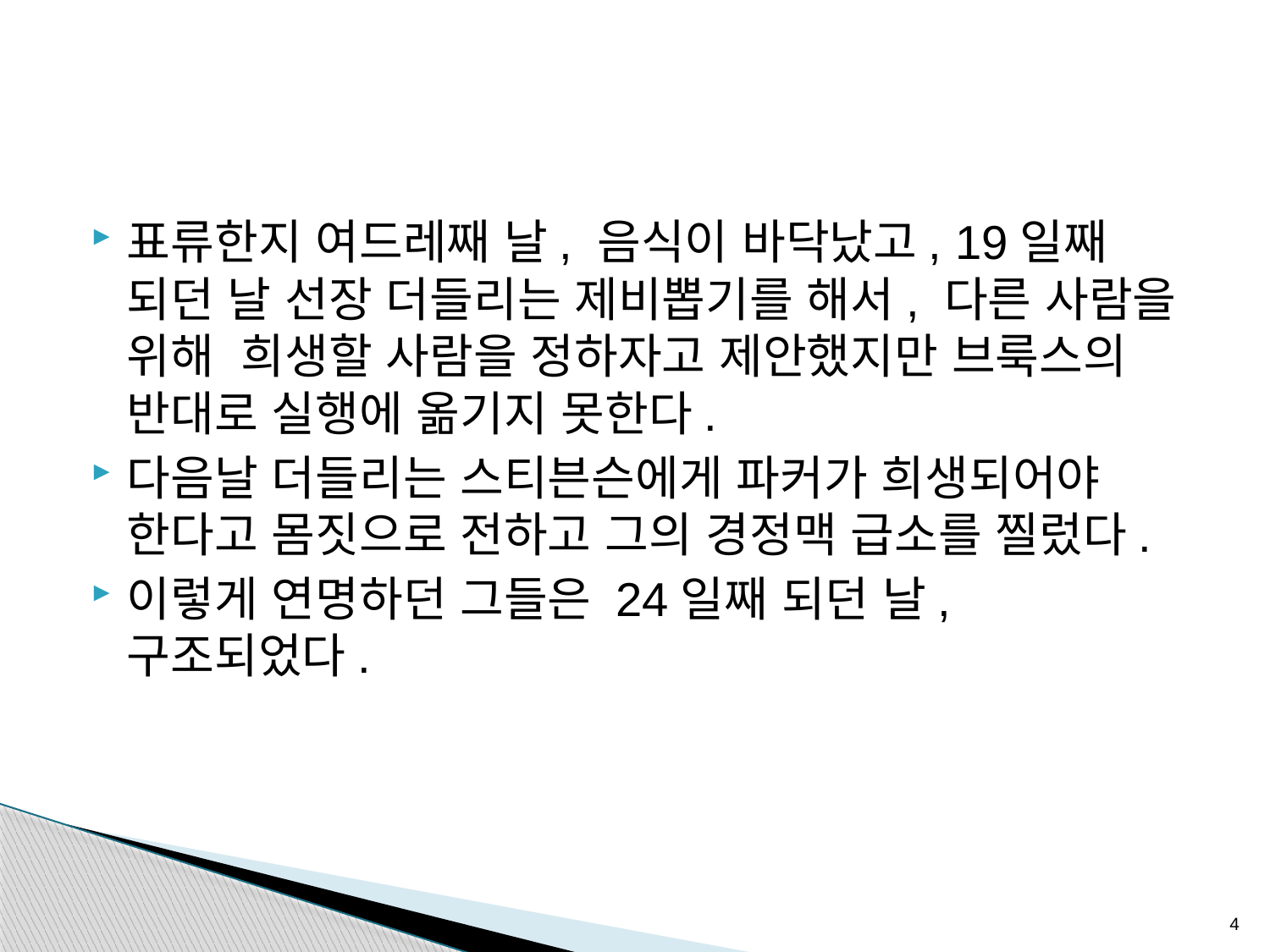

#
표류한지 여드레째 날, 음식이 바닥났고, 19일째 되던 날 선장 더들리는 제비뽑기를 해서, 다른 사람을 위해  희생할 사람을 정하자고 제안했지만 브룩스의 반대로 실행에 옮기지 못한다.
다음날 더들리는 스티븐슨에게 파커가 희생되어야 한다고 몸짓으로 전하고 그의 경정맥 급소를 찔렀다.
이렇게 연명하던 그들은 24일째 되던 날, 구조되었다.

4